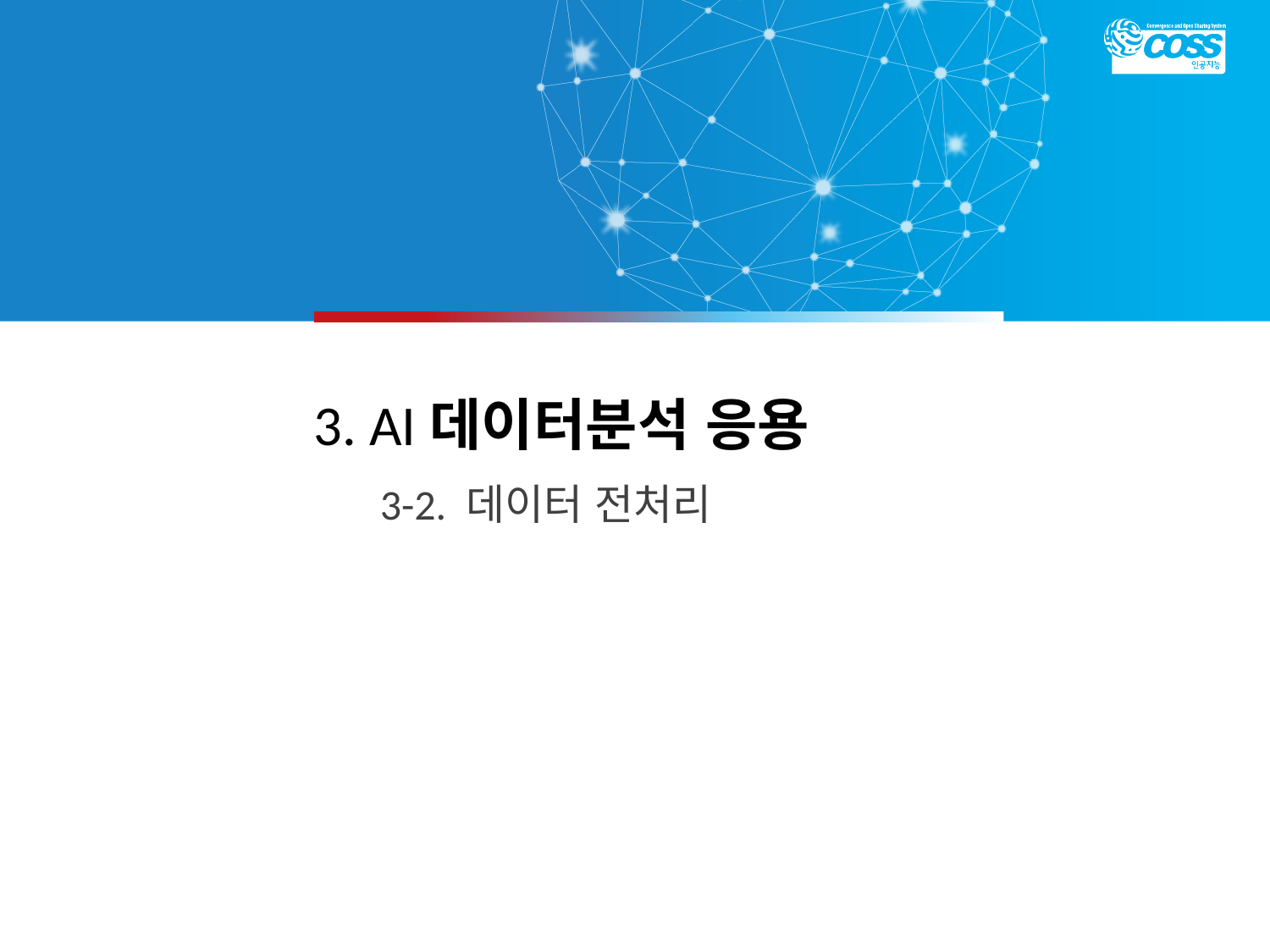

# 3. AI데이터분석 응용
3-2. 데이터 전처리